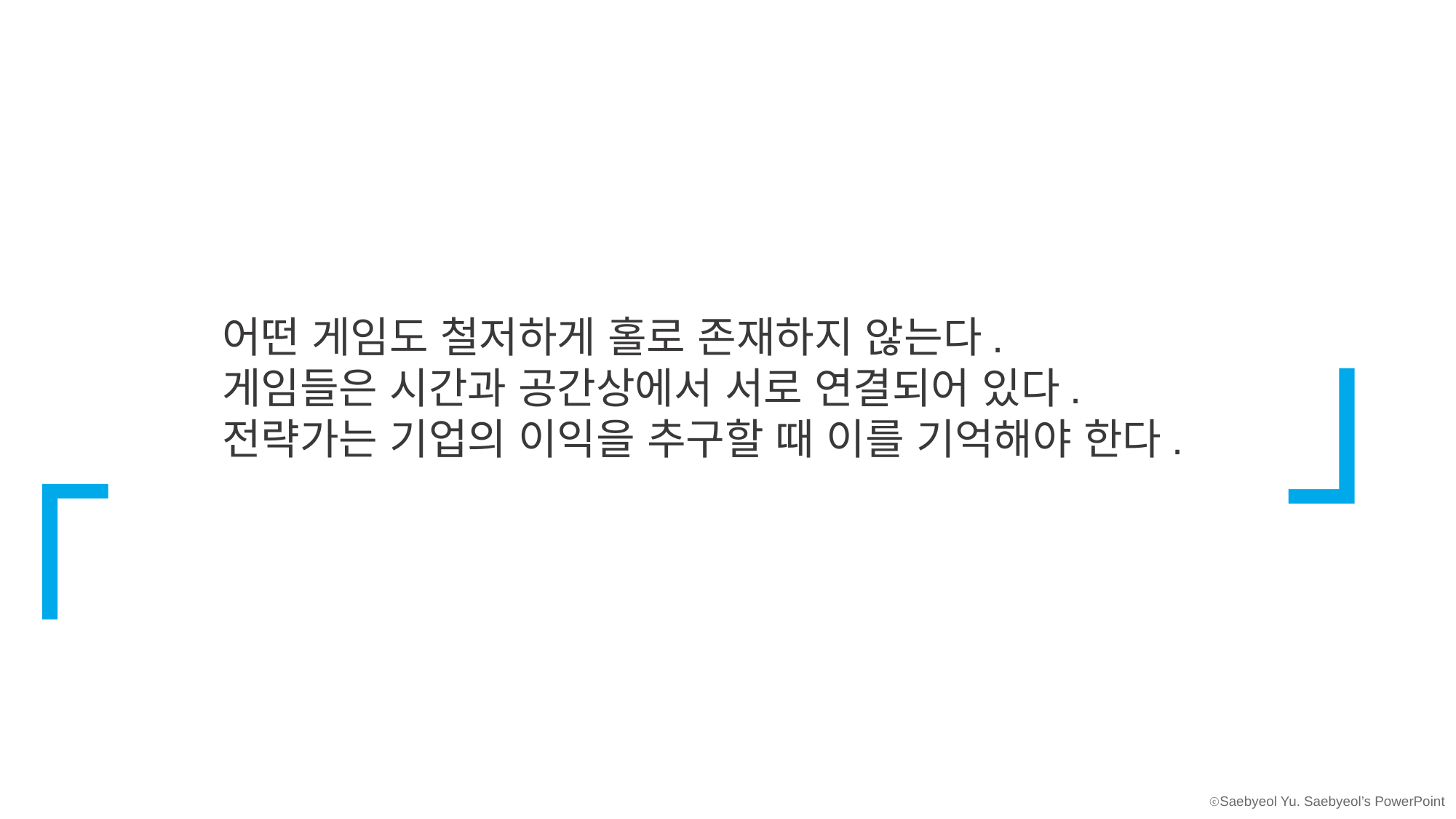

「
」
어떤 게임도 철저하게 홀로 존재하지 않는다.
게임들은 시간과 공간상에서 서로 연결되어 있다.
전략가는 기업의 이익을 추구할 때 이를 기억해야 한다.